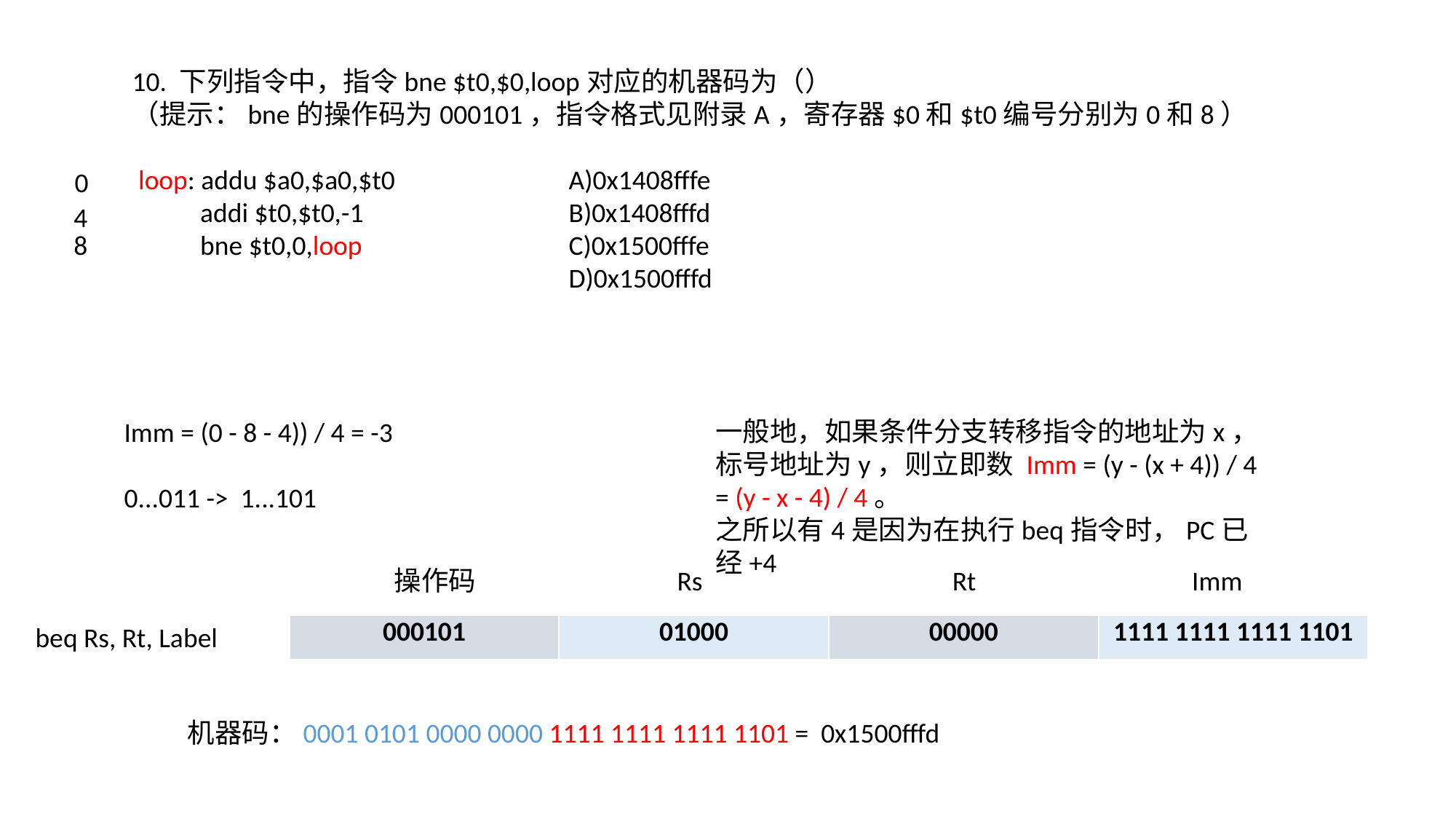

10. 下列指令中，指令bne $t0,$0,loop对应的机器码为（）
（提示：bne的操作码为000101，指令格式见附录A，寄存器$0和$t0编号分别为0和8）

 loop: addu $a0,$a0,$t0		A)0x1408fffe
           addi $t0,$t0,-1		B)0x1408fffd
           bne $t0,0,loop		C)0x1500fffe
 				D)0x1500fffd

  0
4
8
一般地，如果条件分支转移指令的地址为x，标号地址为y，则立即数 Imm = (y - (x + 4)) / 4 = (y - x - 4) / 4。
之所以有4是因为在执行beq指令时，PC已经+4
Imm = (0 - 8 - 4)) / 4 = -3

0...011 ->  1...101
   操作码
   Rs
       Rt
Imm
beq Rs, Rt, Label
| 000101 | 01000 | 00000 | 1111 1111 1111 1101 |
| --- | --- | --- | --- |
机器码：0001 0101 0000 0000 1111 1111 1111 1101 =  0x1500fffd